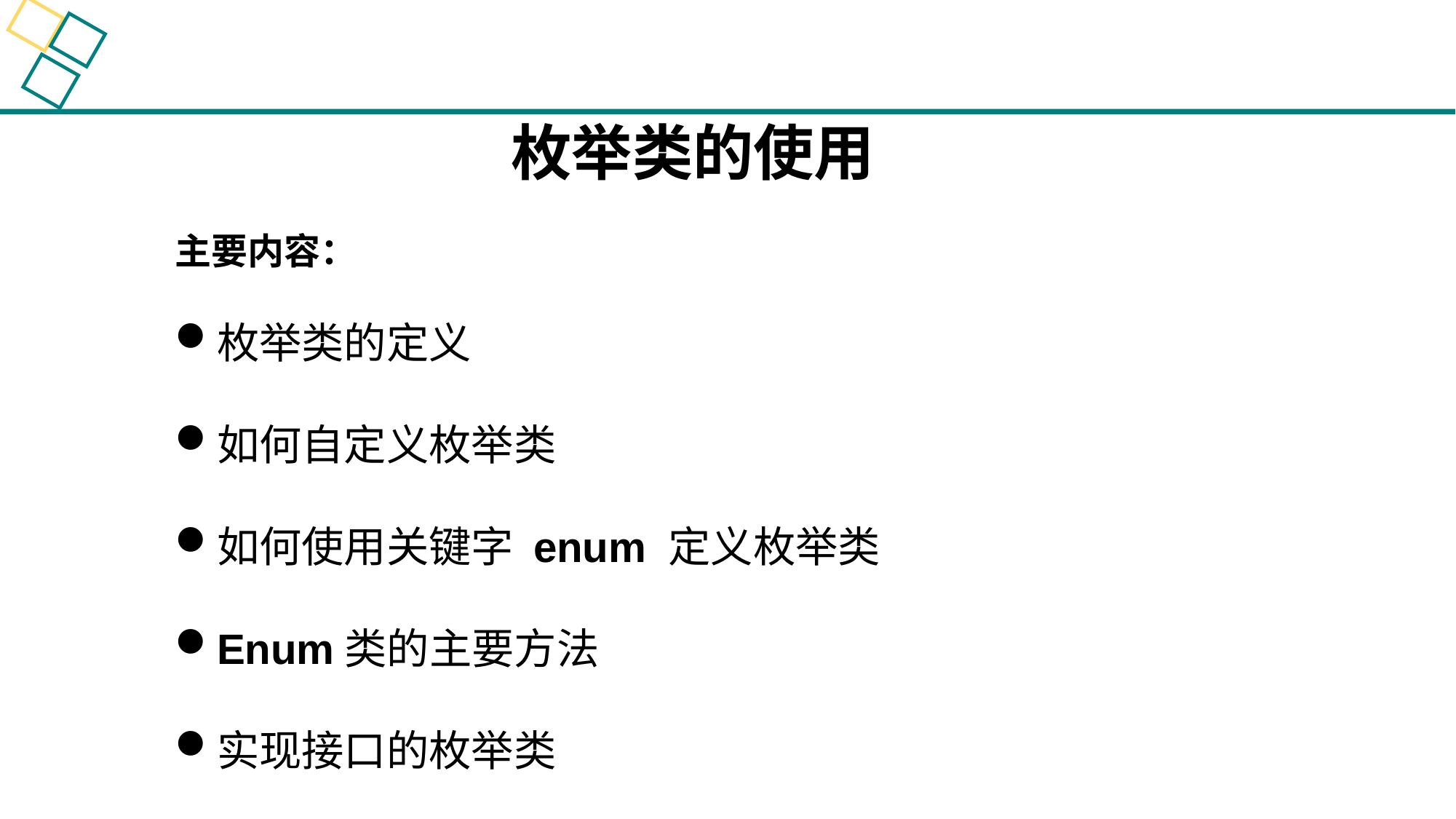

枚举类的使用
主要内容：

枚举类的定义

如何自定义枚举类

如何使用关键字 enum 定义枚举类

Enum类的主要方法

实现接口的枚举类